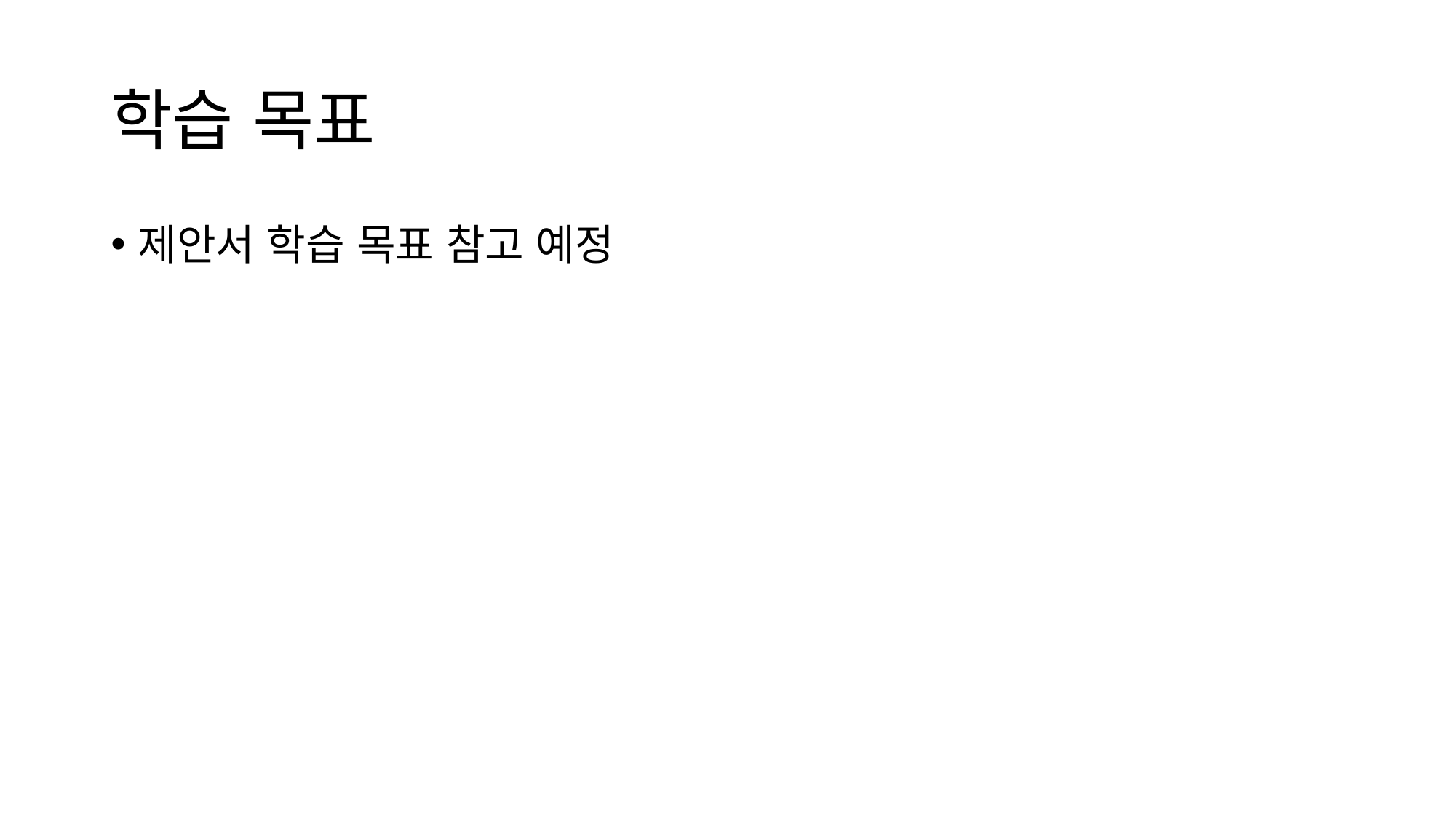

# 학습 목표
제안서 학습 목표 참고 예정